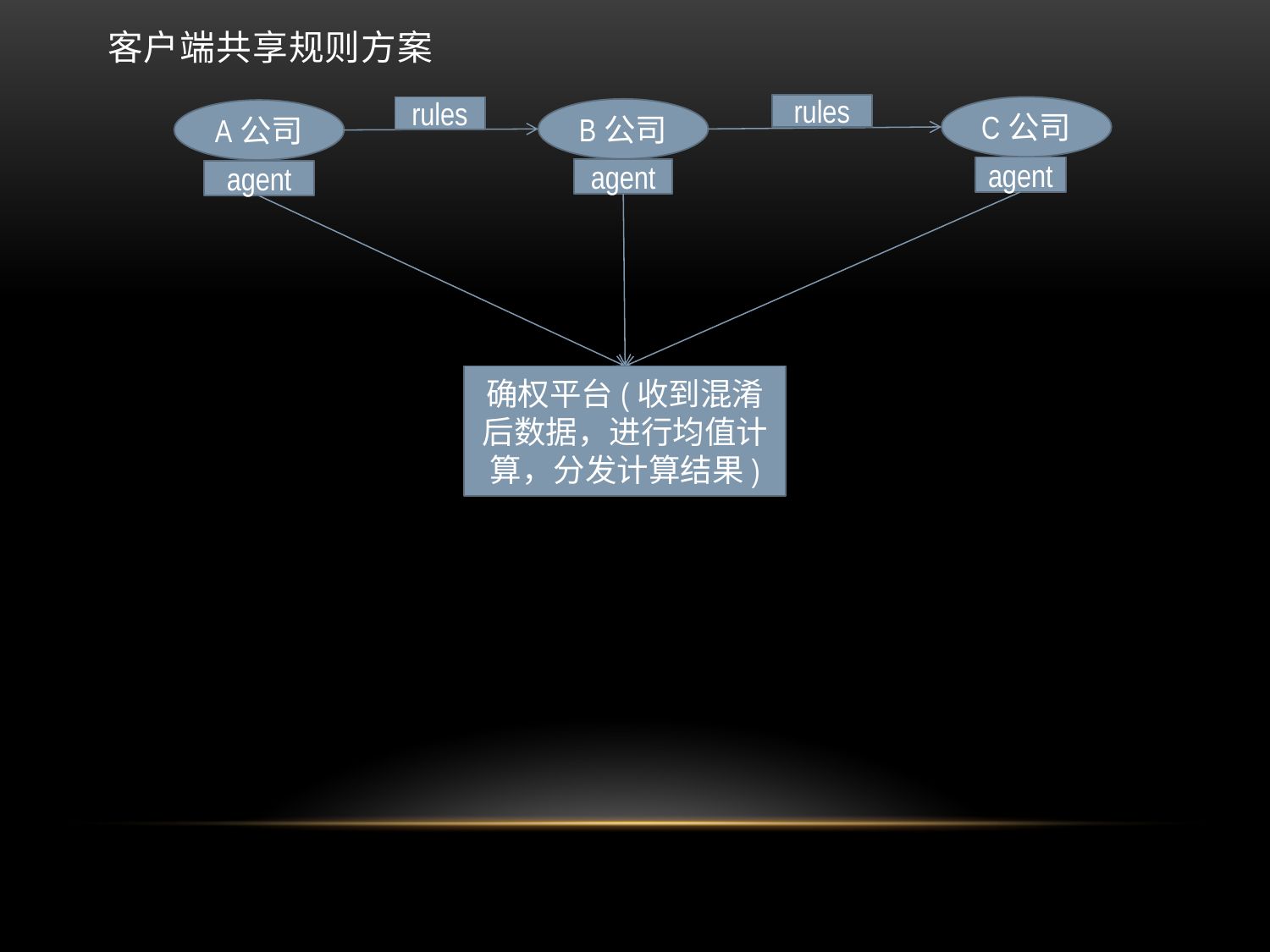

# 客户端共享规则方案
rules
rules
C公司
B公司
A公司
agent
agent
agent
确权平台(收到混淆后数据，进行均值计算，分发计算结果)